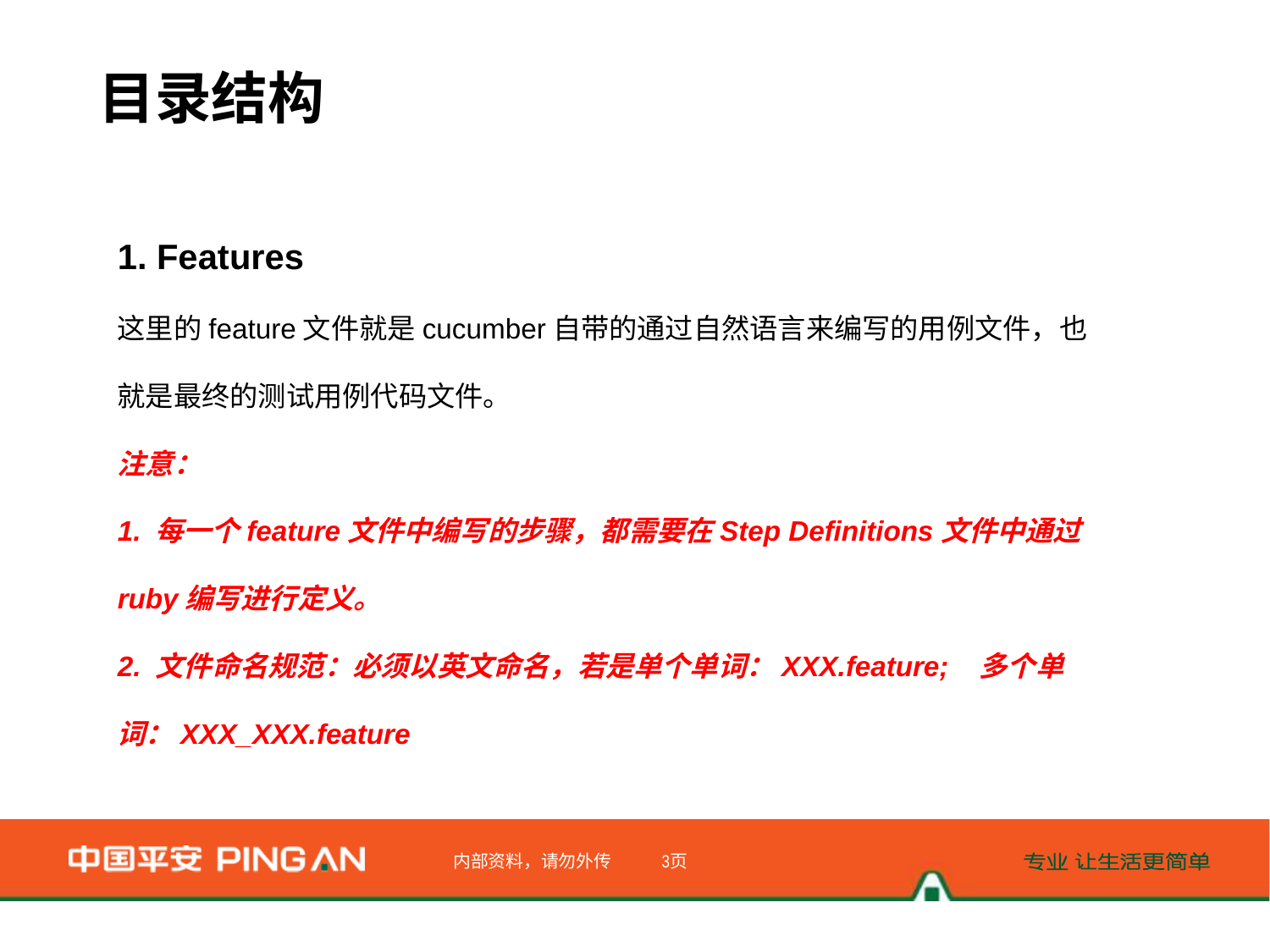

目录结构
1. Features
这里的feature文件就是cucumber自带的通过自然语言来编写的用例文件，也就是最终的测试用例代码文件。
注意：
1. 每一个feature文件中编写的步骤，都需要在Step Definitions文件中通过ruby编写进行定义。
2. 文件命名规范：必须以英文命名，若是单个单词：XXX.feature;   多个单词：XXX_XXX.feature